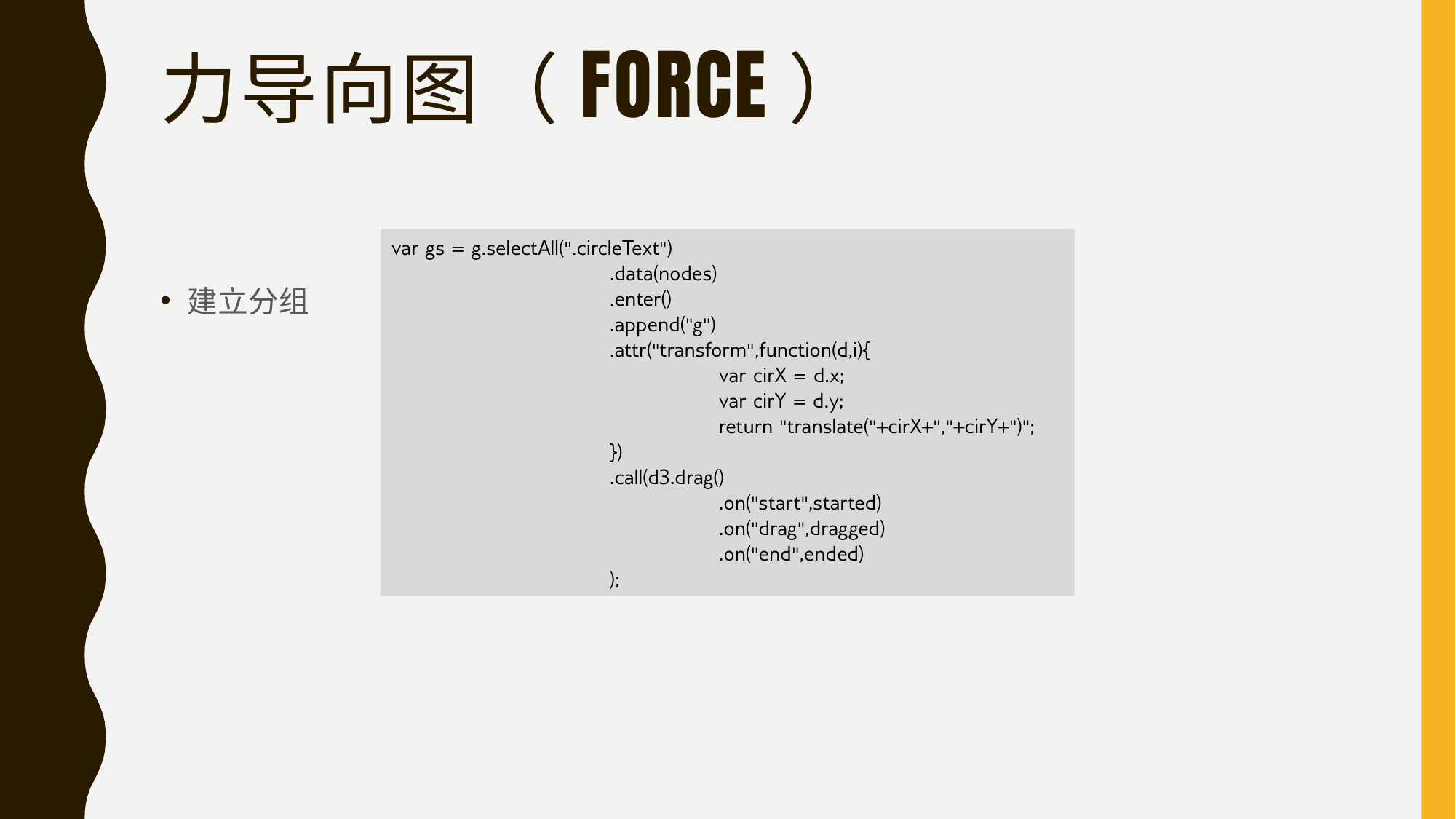

# 力导向图（Force）
var gs = g.selectAll(".circleText")
    		.data(nodes)
    		.enter()
    		.append("g")
    		.attr("transform",function(d,i){
    			var cirX = d.x;
    			var cirY = d.y;
    			return "translate("+cirX+","+cirY+")";
    		})
    		.call(d3.drag()
    			.on("start",started)
    			.on("drag",dragged)
    			.on("end",ended)
    		);
建立分组